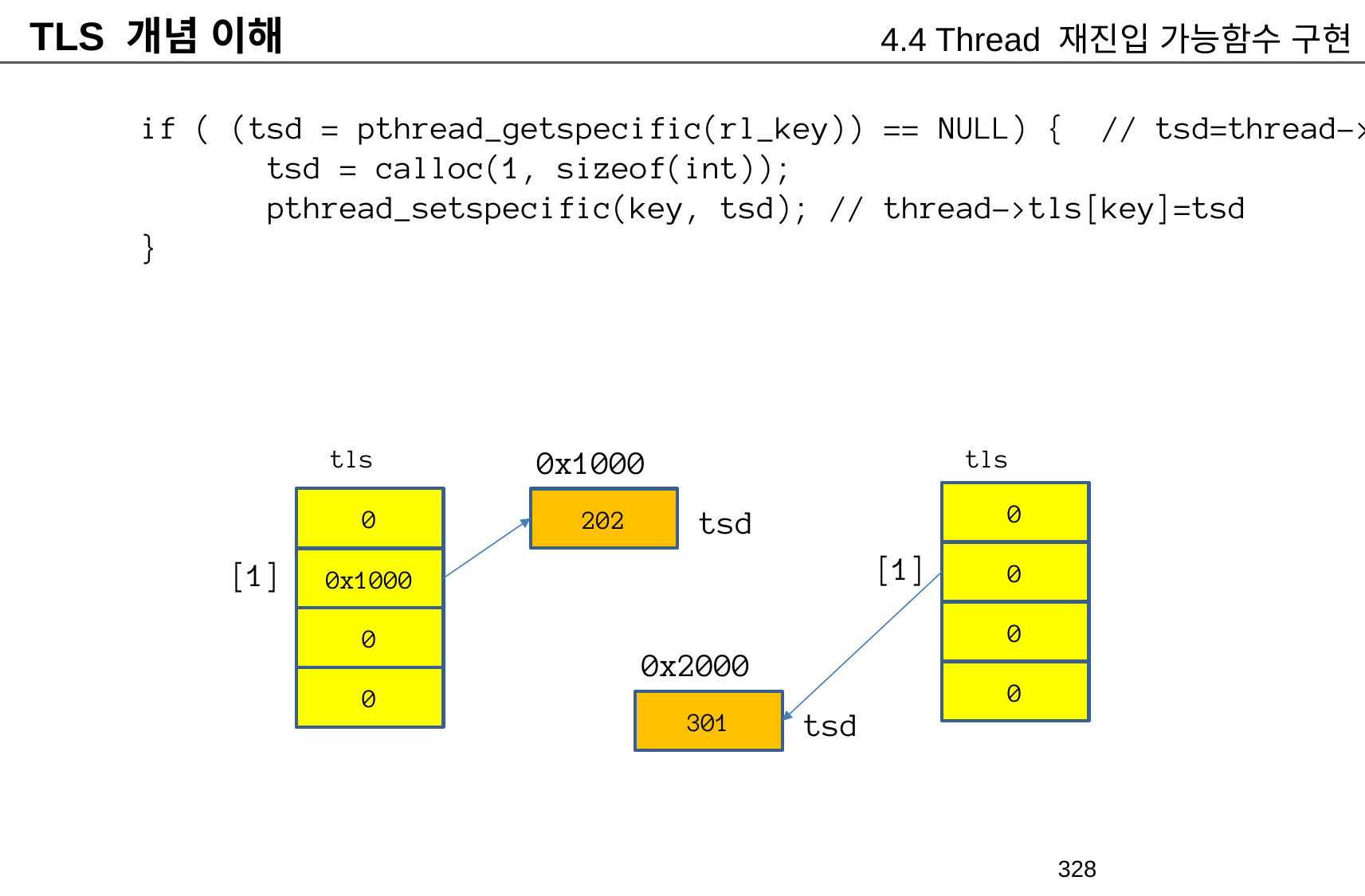

# TLS 개념 이해
4.4 Thread 재진입 가능함수 구현

 if ( (tsd = pthread_getspecific(rl_key)) == NULL) {  // tsd=thread->tls[key]
        tsd = calloc(1, sizeof(int));
        pthread_setspecific(key, tsd); // thread->tls[key]=tsd
 }
tls
0x1000
tls
0
0
202
tsd
[1]
0
[1]
0x1000
0
0
0x2000
0
0
301
tsd
328